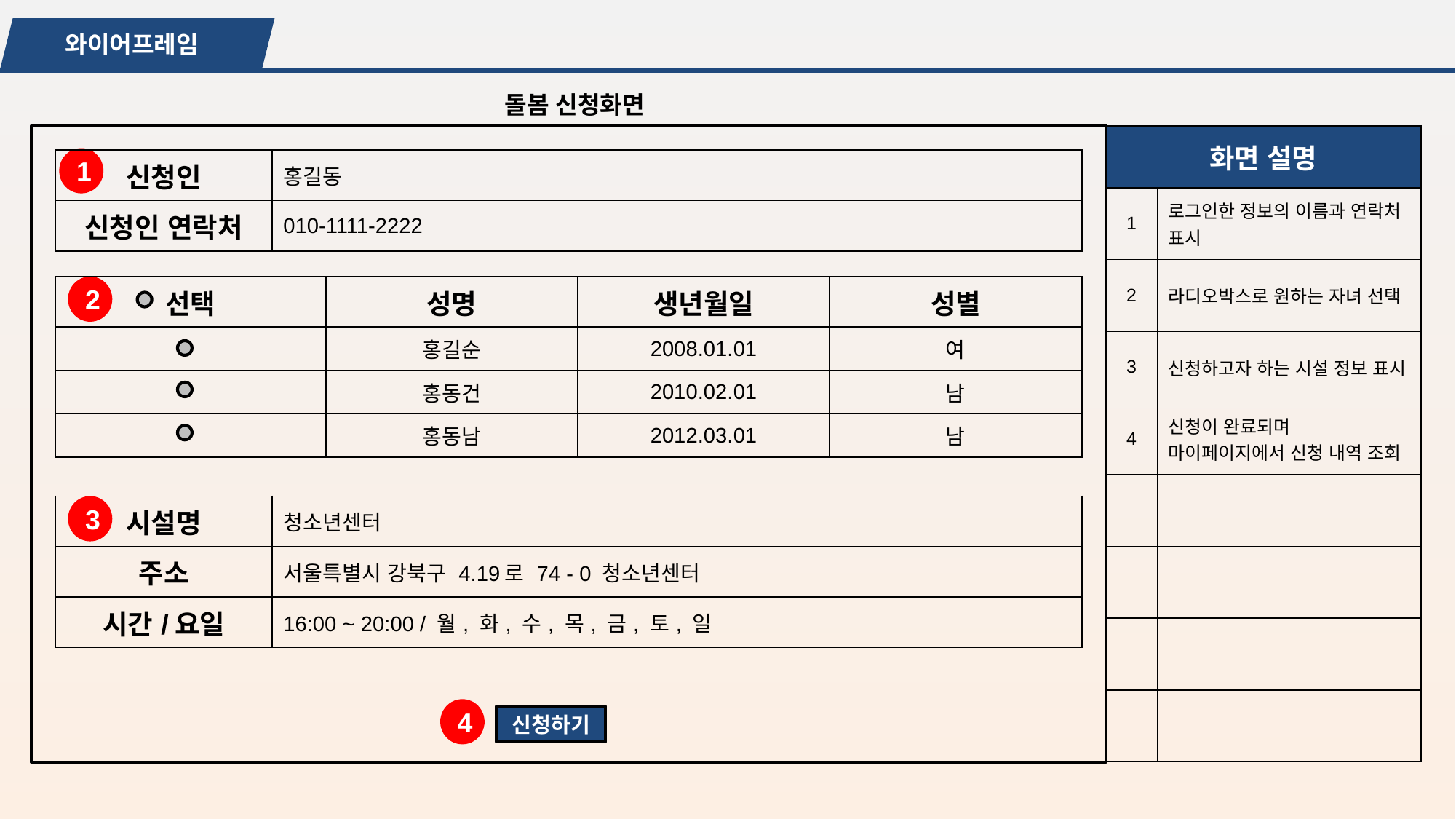

와이어프레임

돌봄 신청화면
| 화면 설명 |  |
| --- | --- |
| 1 | 로그인한 정보의 이름과 연락처 표시 |
| 2 | 라디오박스로 원하는 자녀 선택 |
| 3 | 신청하고자 하는 시설 정보 표시 |
| 4 | 신청이 완료되며 마이페이지에서 신청 내역 조회 |
|  |  |
|  |  |
|  |  |
|  |  |

1
| 신청인 | 홍길동 |
| --- | --- |
| 신청인 연락처 | 010-1111-2222 |
| 선택 | 성명 | 생년월일 | 성별 |
| --- | --- | --- | --- |
|  | 홍길순 | 2008.01.01 | 여 |
|  | 홍동건 | 2010.02.01 | 남 |
|  | 홍동남 | 2012.03.01 | 남 |
2

| 시설명 | 청소년센터 |
| --- | --- |
| 주소 | 서울특별시 강북구 4.19로 74 - 0 청소년센터 |
| 시간/요일 | 16:00 ~ 20:00 / 월, 화, 수, 목, 금, 토, 일 |
3
4
신청하기